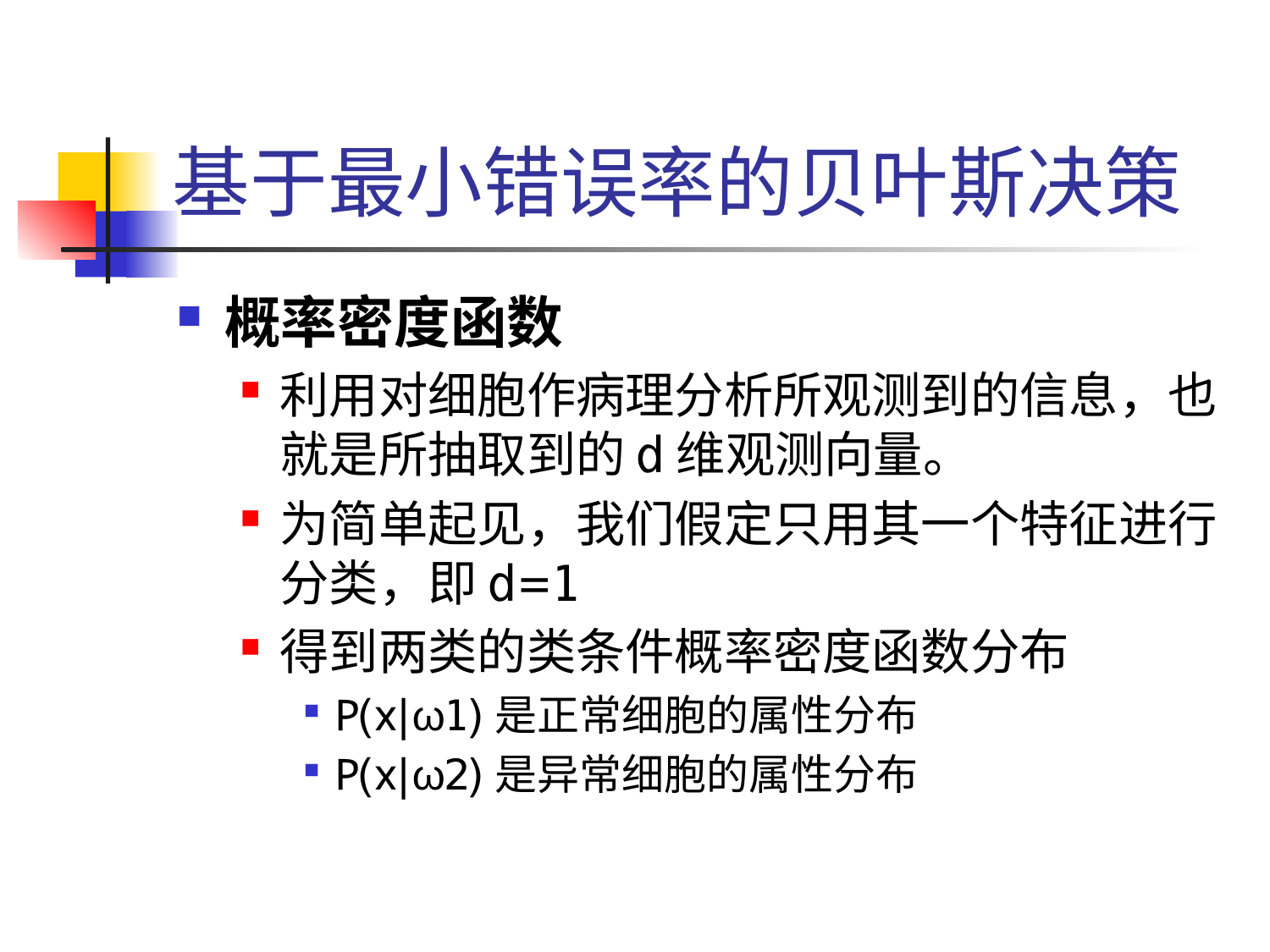

# 基于最小错误率的贝叶斯决策
概率密度函数
利用对细胞作病理分析所观测到的信息，也就是所抽取到的d维观测向量。
为简单起见，我们假定只用其一个特征进行分类，即d=1
得到两类的类条件概率密度函数分布
P(x|ω1)是正常细胞的属性分布
P(x|ω2)是异常细胞的属性分布